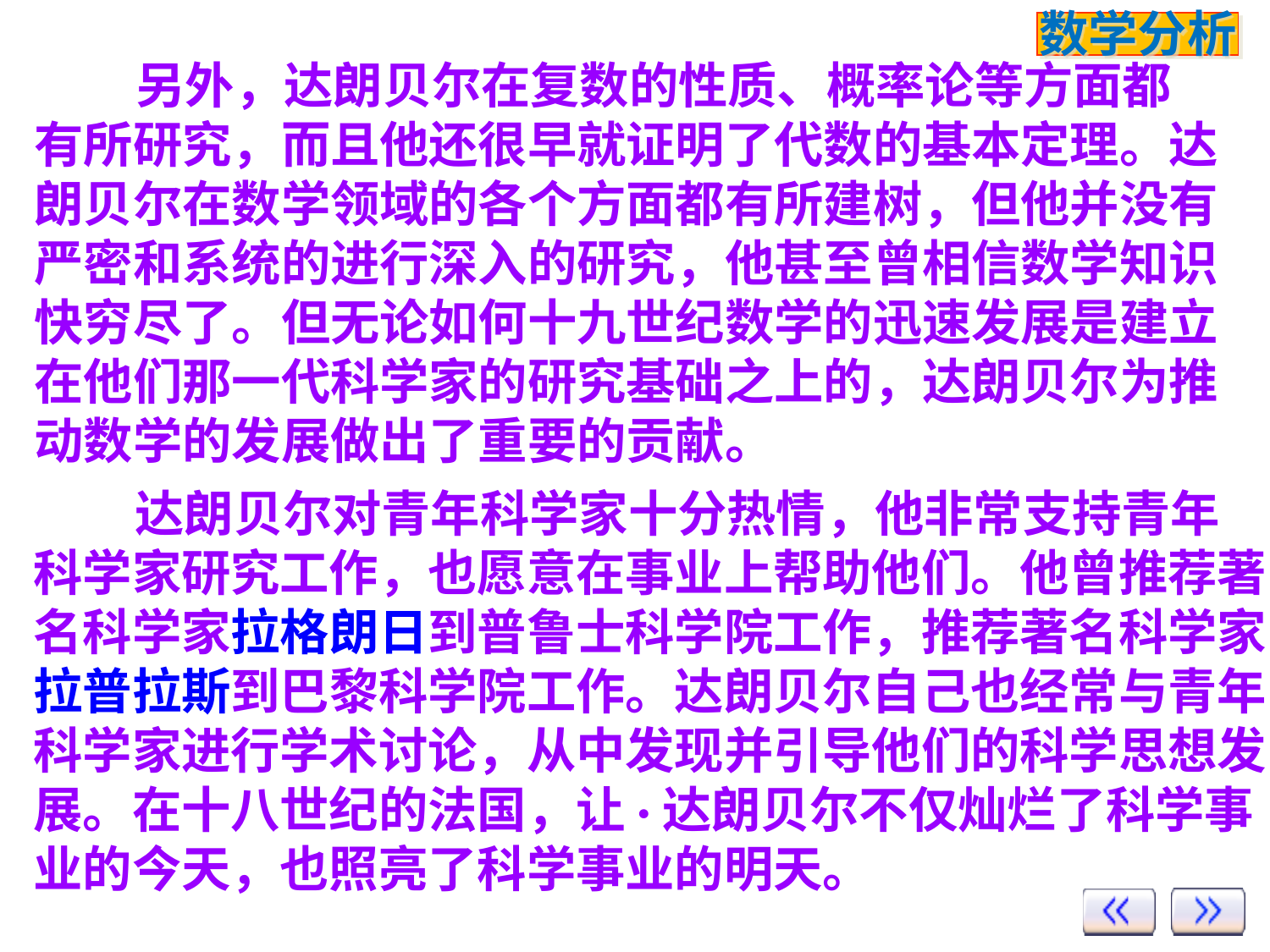

另外，达朗贝尔在复数的性质、概率论等方面都
有所研究，而且他还很早就证明了代数的基本定理。达朗贝尔在数学领域的各个方面都有所建树，但他并没有严密和系统的进行深入的研究，他甚至曾相信数学知识快穷尽了。但无论如何十九世纪数学的迅速发展是建立在他们那一代科学家的研究基础之上的，达朗贝尔为推动数学的发展做出了重要的贡献。
        达朗贝尔对青年科学家十分热情，他非常支持青年科学家研究工作，也愿意在事业上帮助他们。他曾推荐著名科学家拉格朗日到普鲁士科学院工作，推荐著名科学家拉普拉斯到巴黎科学院工作。达朗贝尔自己也经常与青年科学家进行学术讨论，从中发现并引导他们的科学思想发展。在十八世纪的法国，让·达朗贝尔不仅灿烂了科学事业的今天，也照亮了科学事业的明天。